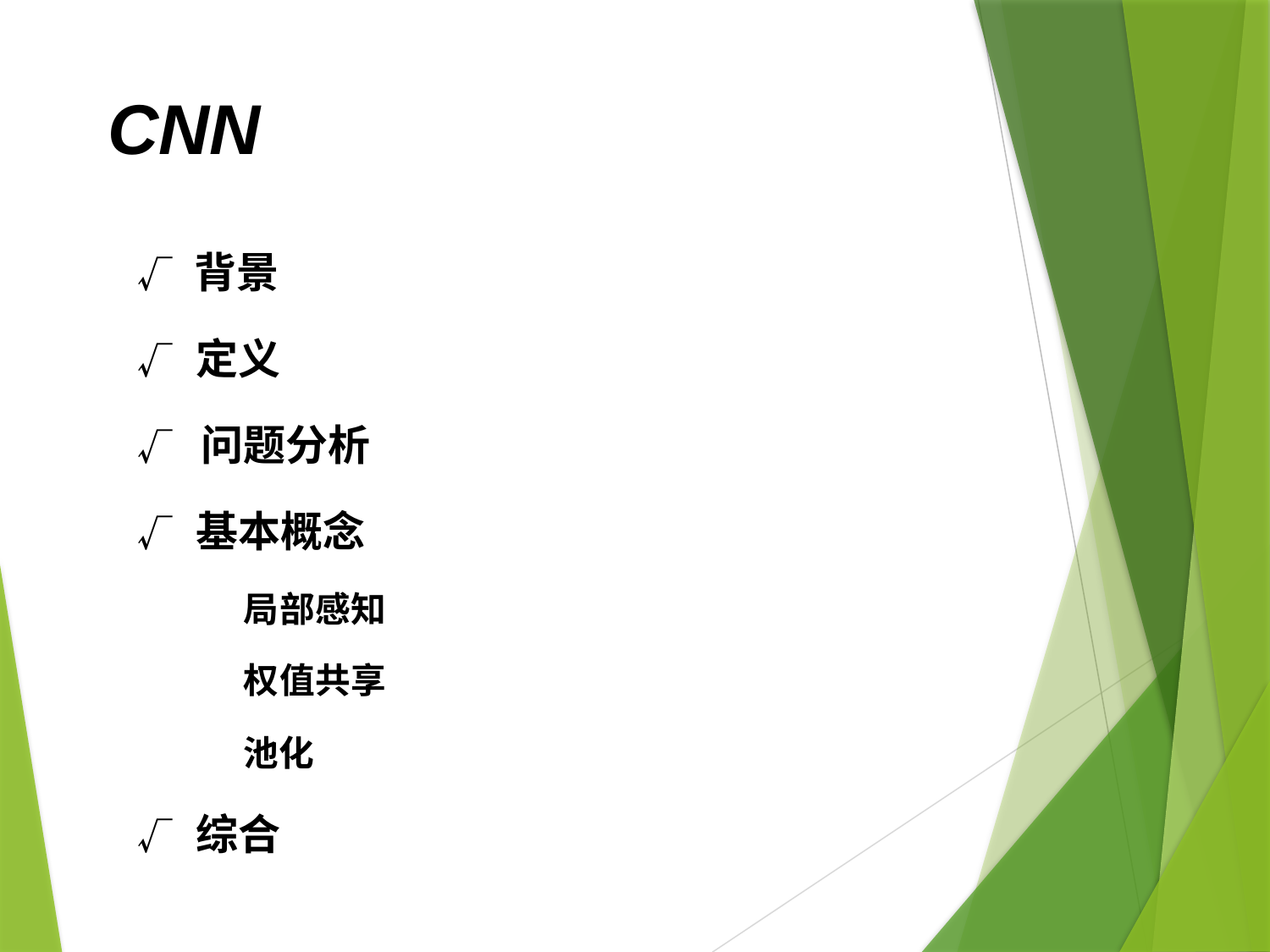

CNN
√	背景
√	定义
√	问题分析
√	基本概念
局部感知 权值共享 池化

√	综合